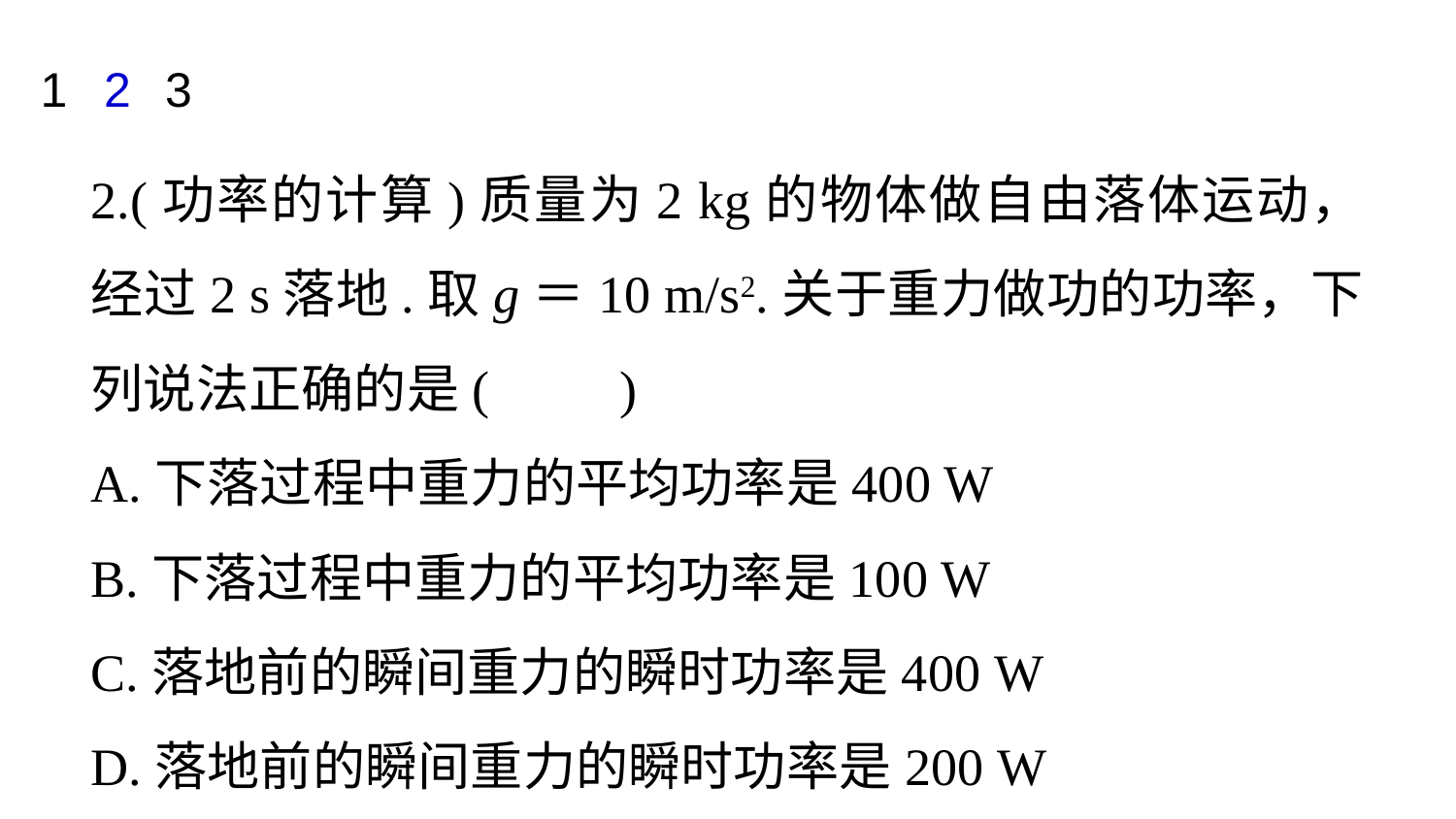

1
2
3
2.(功率的计算)质量为2 kg的物体做自由落体运动，经过2 s落地.取g＝10 m/s2.关于重力做功的功率，下列说法正确的是(　　)
A.下落过程中重力的平均功率是400 W
B.下落过程中重力的平均功率是100 W
C.落地前的瞬间重力的瞬时功率是400 W
D.落地前的瞬间重力的瞬时功率是200 W